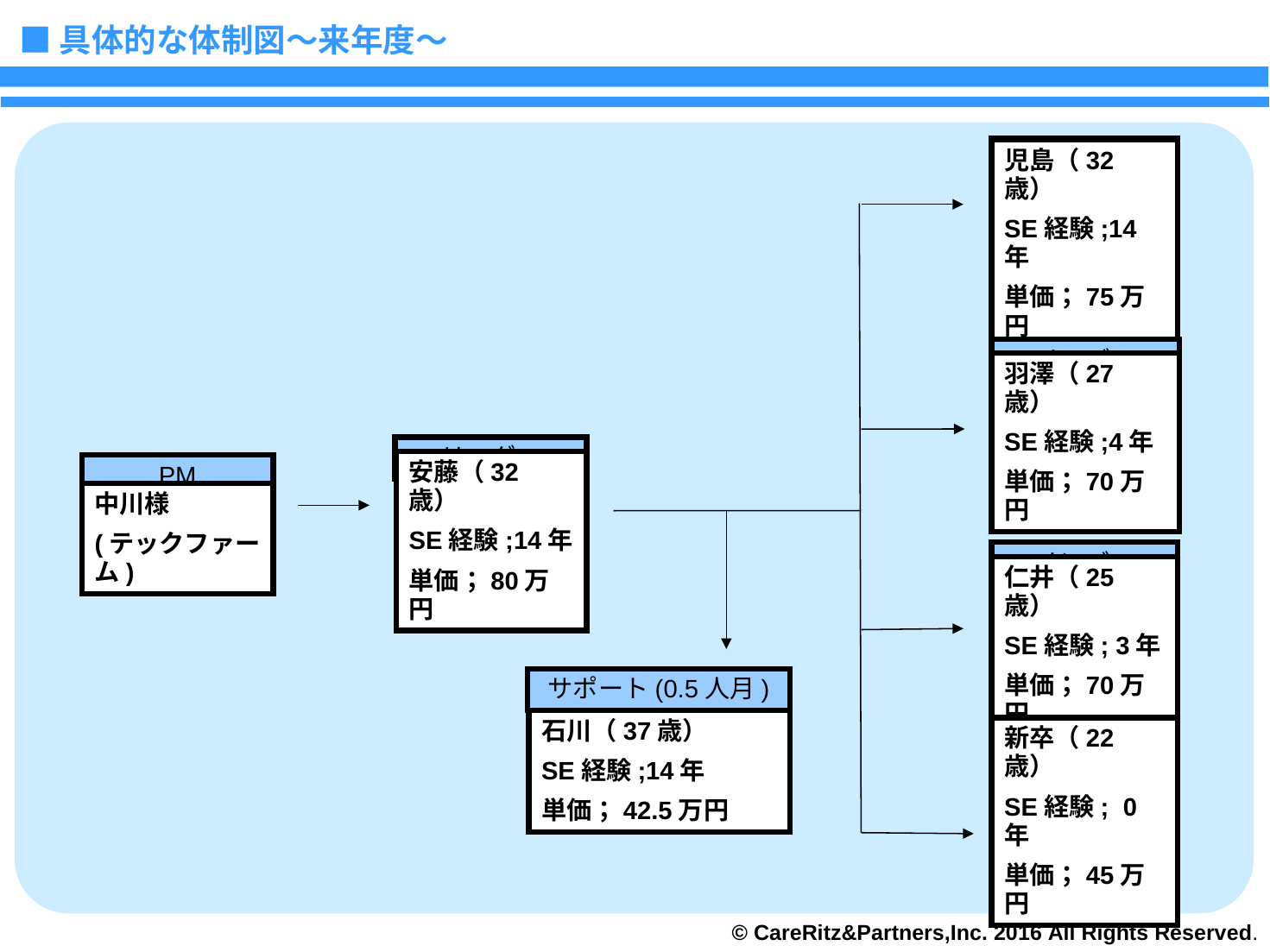

■具体的な体制図～来年度～

メンバー
児島（32歳）
SE経験;14年
単価；75万円
メンバー
羽澤（27歳）
SE経験;4年
単価；70万円
リーダー
PM
安藤（32歳）
SE経験;14年
単価；80万円
中川様
(テックファーム)
メンバー
仁井（25歳）
SE経験; 3年
単価；70万円
サポート(0.5人月)
石川（37歳）
SE経験;14年
単価；42.5万円
メンバー
新卒（22歳）
SE経験;  0年
単価；45万円